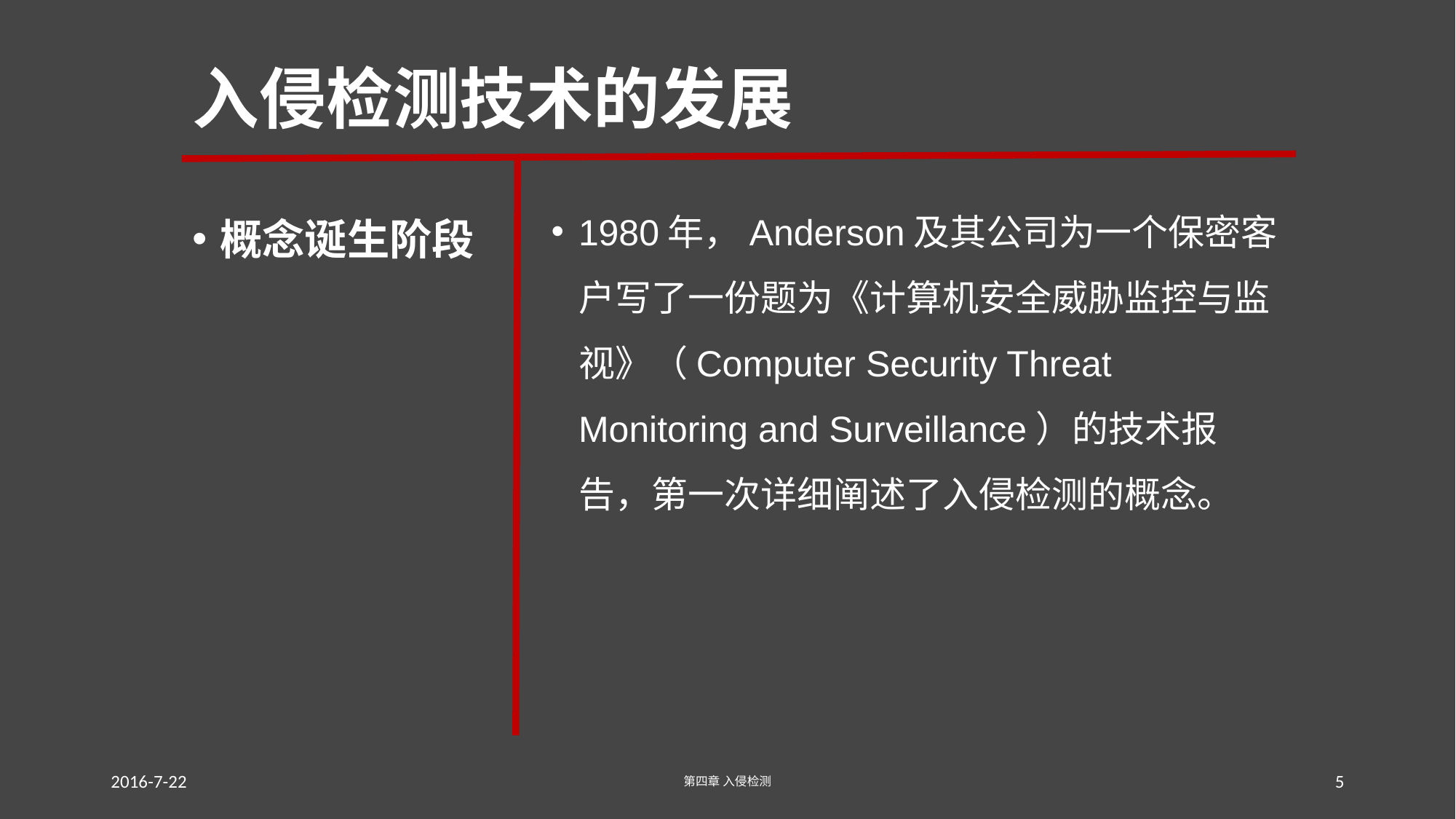

# 入侵检测技术的发展
概念诞生阶段
1980年，Anderson及其公司为一个保密客户写了一份题为《计算机安全威胁监控与监视》（Computer Security Threat Monitoring and Surveillance）的技术报告，第一次详细阐述了入侵检测的概念。
2016-7-22
第四章 入侵检测
5